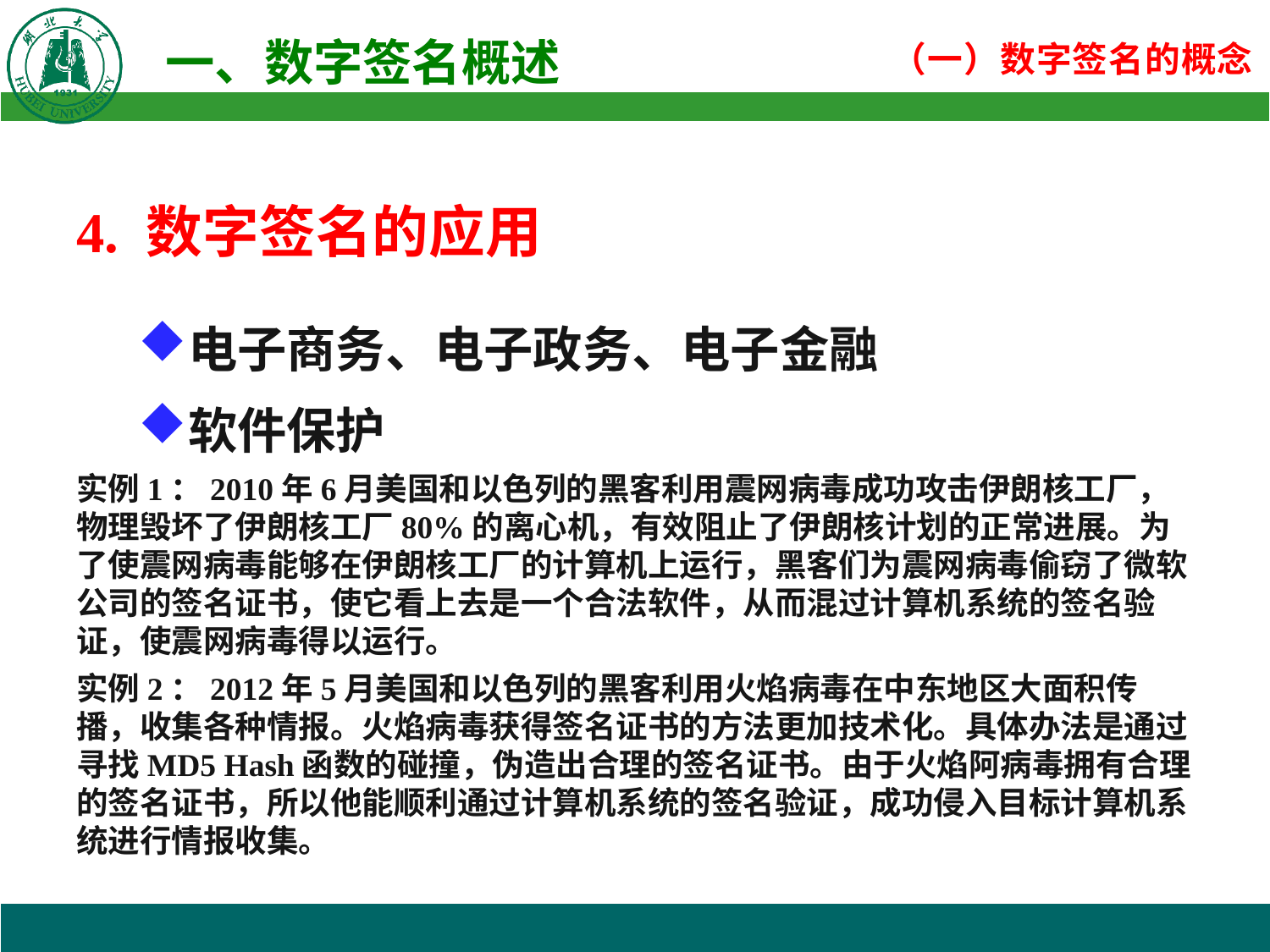

4. 数字签名的应用
电子商务、电子政务、电子金融
软件保护
实例1：2010年6月美国和以色列的黑客利用震网病毒成功攻击伊朗核工厂，物理毁坏了伊朗核工厂80%的离心机，有效阻止了伊朗核计划的正常进展。为了使震网病毒能够在伊朗核工厂的计算机上运行，黑客们为震网病毒偷窃了微软公司的签名证书，使它看上去是一个合法软件，从而混过计算机系统的签名验证，使震网病毒得以运行。
实例2：2012年5月美国和以色列的黑客利用火焰病毒在中东地区大面积传播，收集各种情报。火焰病毒获得签名证书的方法更加技术化。具体办法是通过寻找MD5 Hash函数的碰撞，伪造出合理的签名证书。由于火焰阿病毒拥有合理的签名证书，所以他能顺利通过计算机系统的签名验证，成功侵入目标计算机系统进行情报收集。